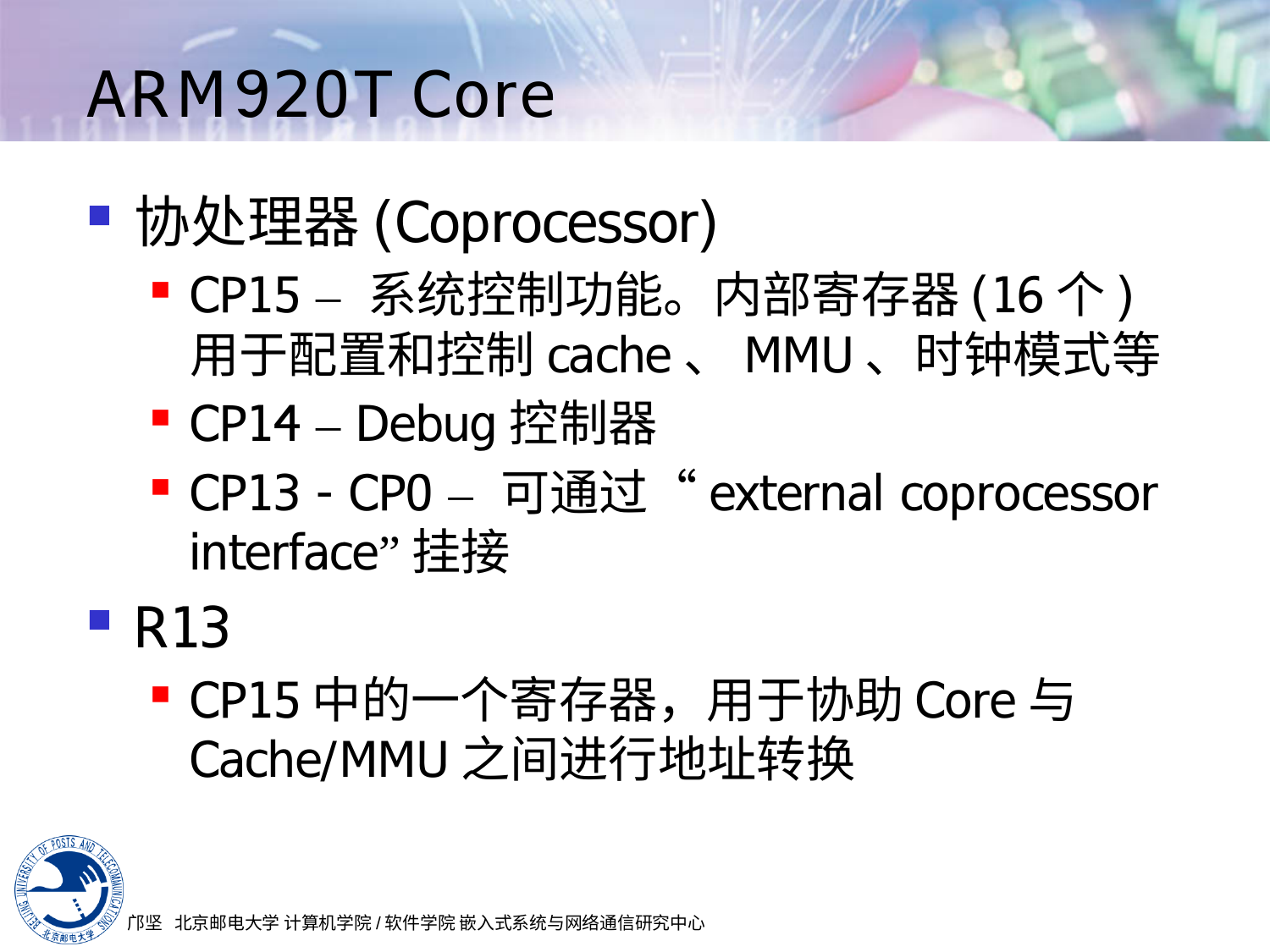

# ARM920T Core
协处理器(Coprocessor)
CP15 – 系统控制功能。内部寄存器(16个)用于配置和控制cache、MMU、时钟模式等
CP14 – Debug控制器
CP13 - CP0 – 可通过“external coprocessor interface”挂接
R13
CP15中的一个寄存器，用于协助Core与Cache/MMU之间进行地址转换